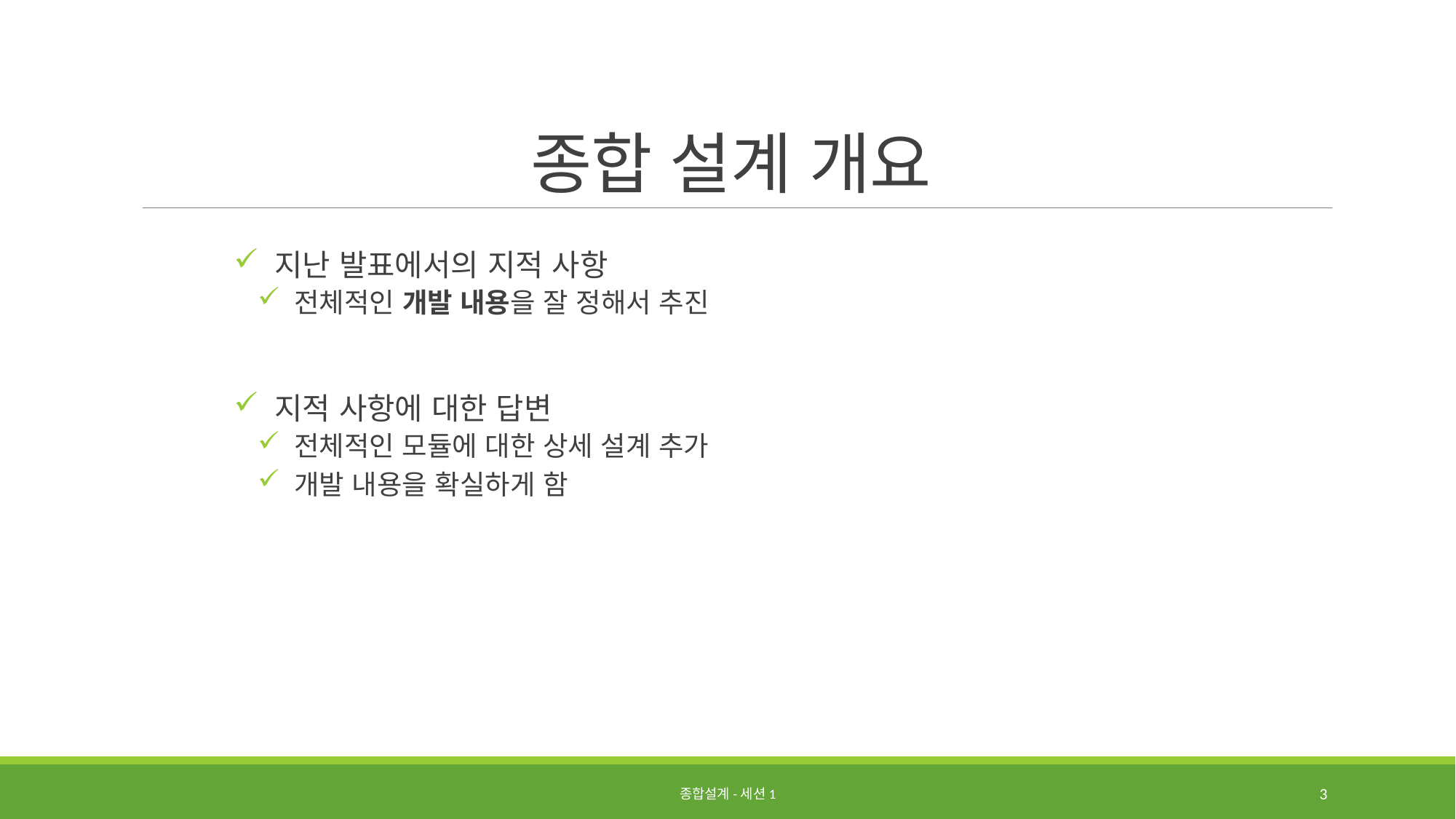

# 종합 설계 개요
 지난 발표에서의 지적 사항
 전체적인 개발 내용을 잘 정해서 추진

 지적 사항에 대한 답변
 전체적인 모듈에 대한 상세 설계 추가
 개발 내용을 확실하게 함
종합설계-세션1
3